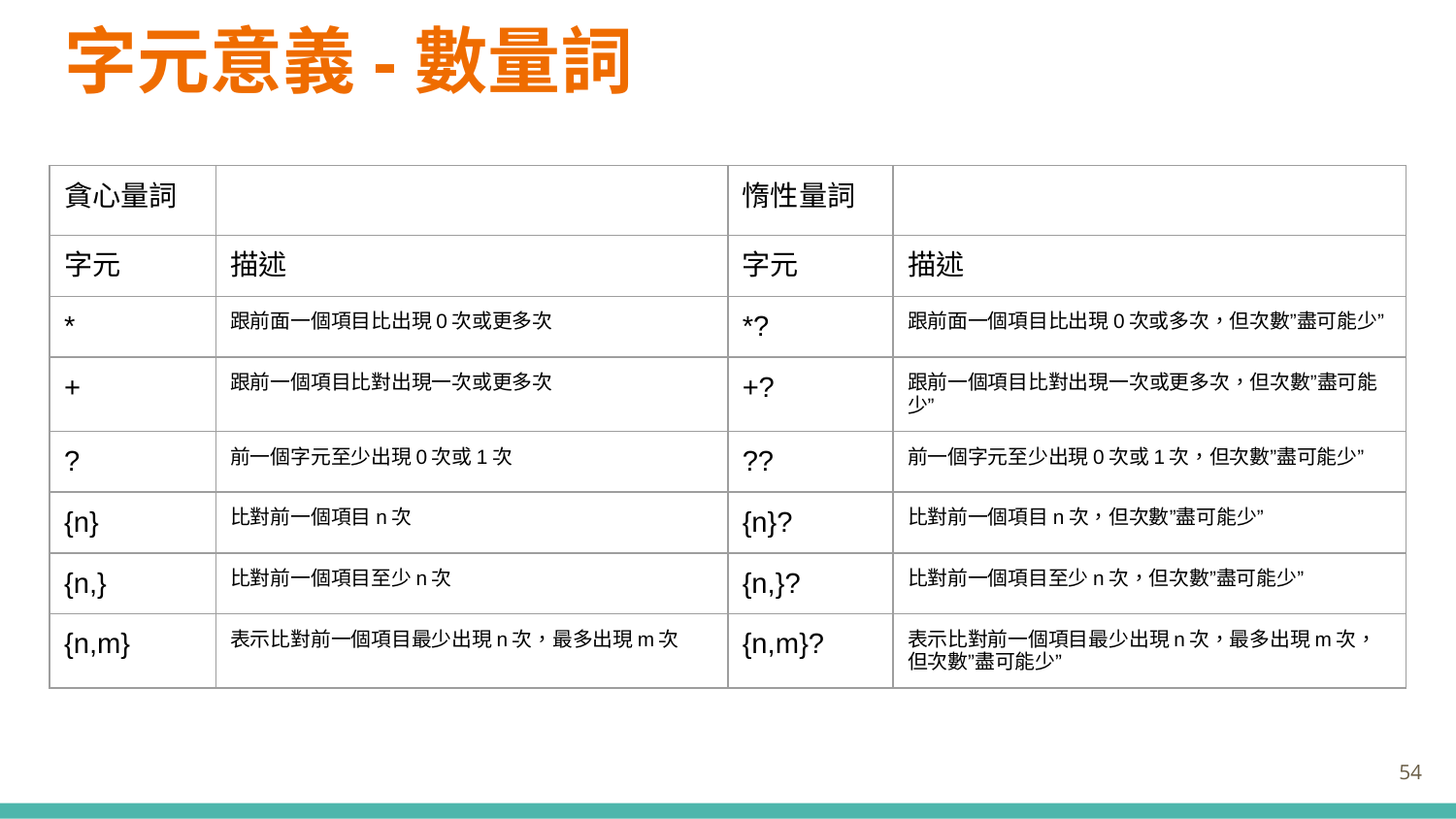

# 字元意義-數量詞

| 貪心量詞 |  | 惰性量詞 |  |
| --- | --- | --- | --- |
| 字元 | 描述 | 字元 | 描述 |
| \* | 跟前面一個項目比出現0次或更多次 | \*? | 跟前面一個項目比出現0次或多次，但次數”盡可能少” |
| + | 跟前一個項目比對出現一次或更多次 | +? | 跟前一個項目比對出現一次或更多次，但次數”盡可能少” |
| ? | 前一個字元至少出現0次或1次 | ?? | 前一個字元至少出現0次或1次，但次數”盡可能少” |
| {n} | 比對前一個項目n次 | {n}? | 比對前一個項目n次，但次數”盡可能少” |
| {n,} | 比對前一個項目至少n次 | {n,}? | 比對前一個項目至少n次，但次數”盡可能少” |
| {n,m} | 表示比對前一個項目最少出現n次，最多出現m次 | {n,m}? | 表示比對前一個項目最少出現n次，最多出現m次，但次數”盡可能少” |
54